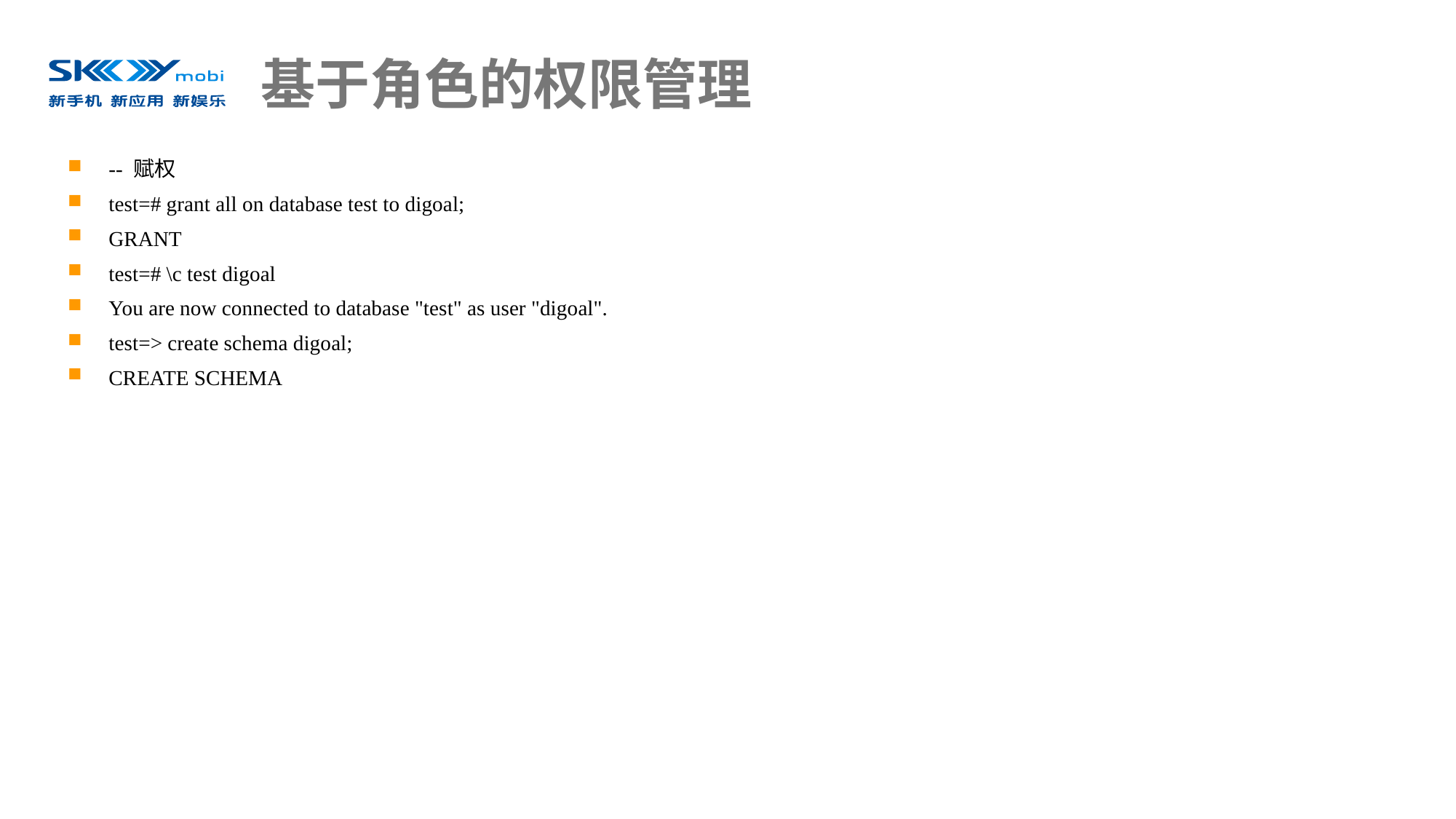

# 基于角色的权限管理
-- 赋权
test=# grant all on database test to digoal;
GRANT
test=# \c test digoal
You are now connected to database "test" as user "digoal".
test=> create schema digoal;
CREATE SCHEMA